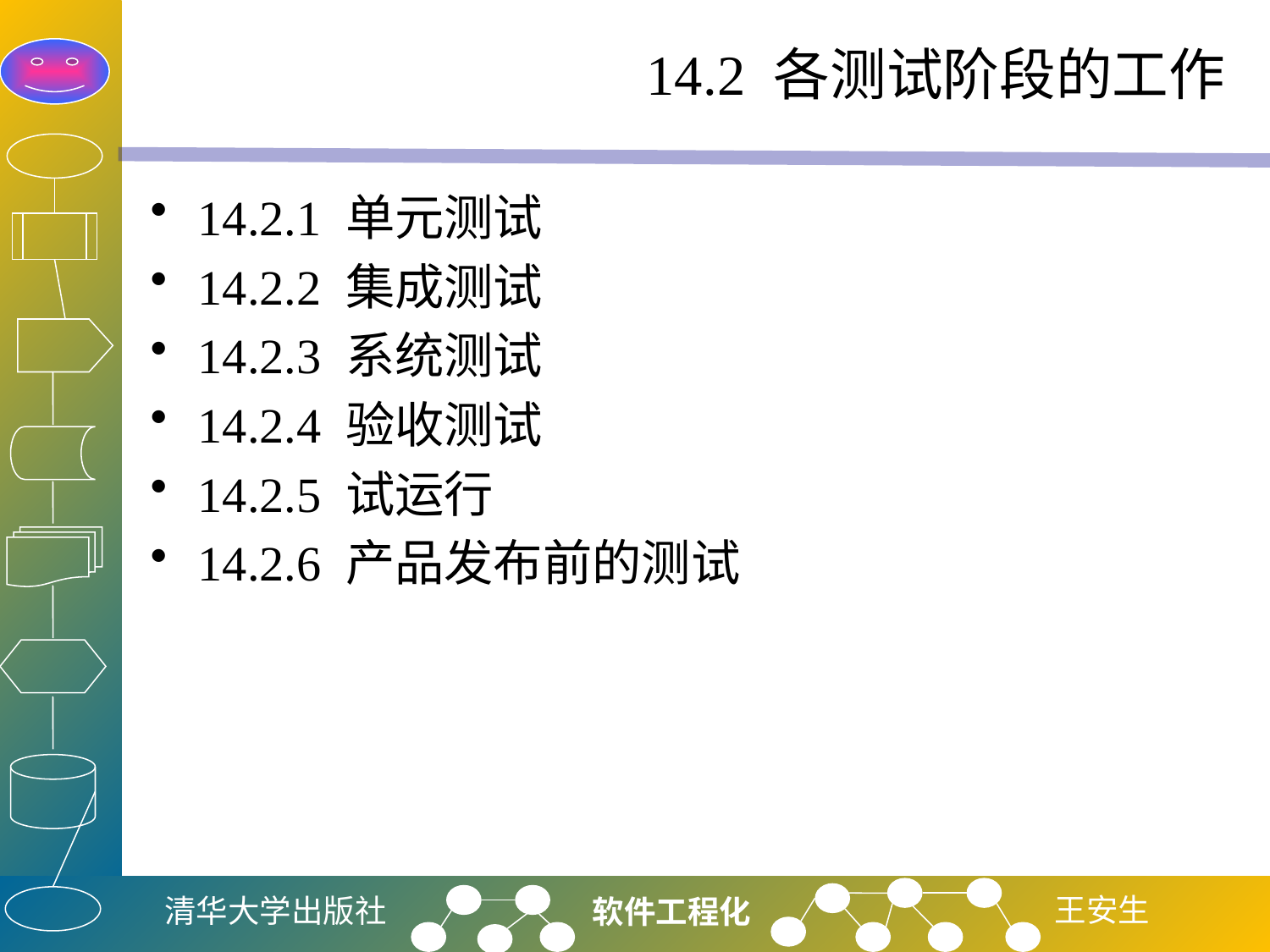

# 14.2 各测试阶段的工作
14.2.1 单元测试
14.2.2 集成测试
14.2.3 系统测试
14.2.4 验收测试
14.2.5 试运行
14.2.6 产品发布前的测试